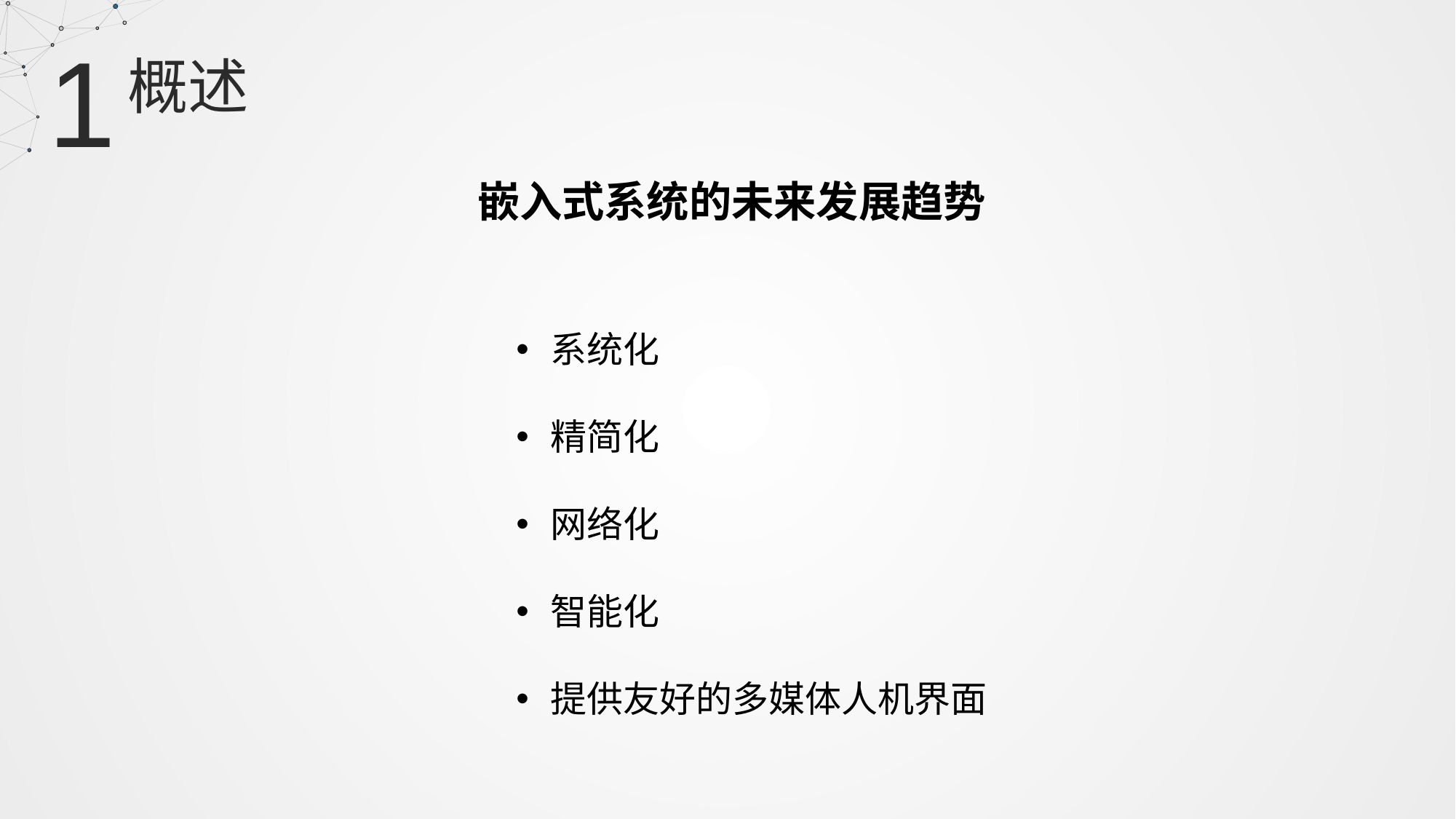

1
概述
嵌入式系统的未来发展趋势
系统化

精简化

网络化

智能化

提供友好的多媒体人机界面